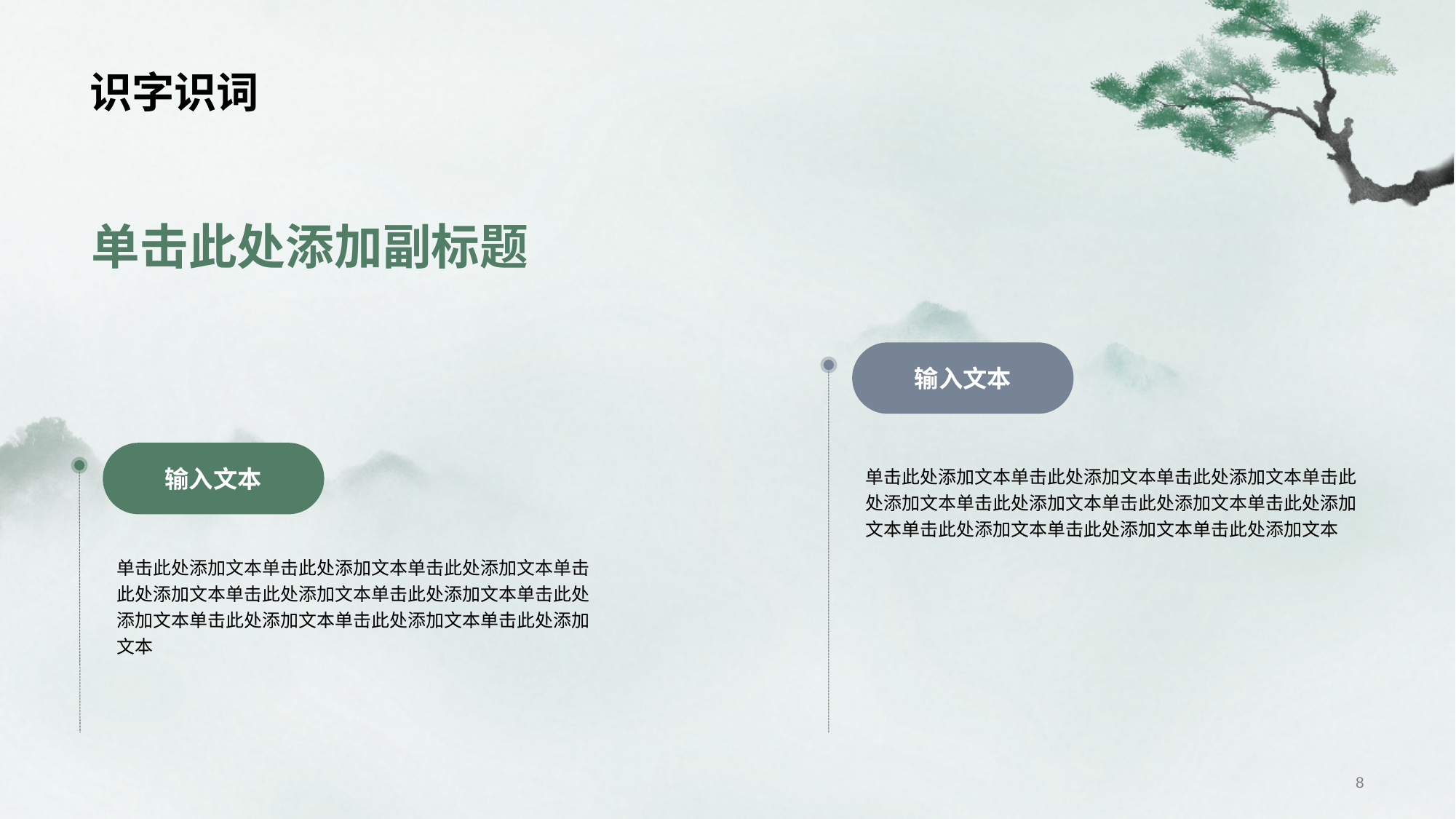

# 识字识词
单击此处添加副标题
输入文本

单击此处添加文本单击此处添加文本单击此处添加文本单击此处添加文本单击此处添加文本单击此处添加文本单击此处添加文本单击此处添加文本单击此处添加文本单击此处添加文本
输入文本

单击此处添加文本单击此处添加文本单击此处添加文本单击此处添加文本单击此处添加文本单击此处添加文本单击此处添加文本单击此处添加文本单击此处添加文本单击此处添加文本
8